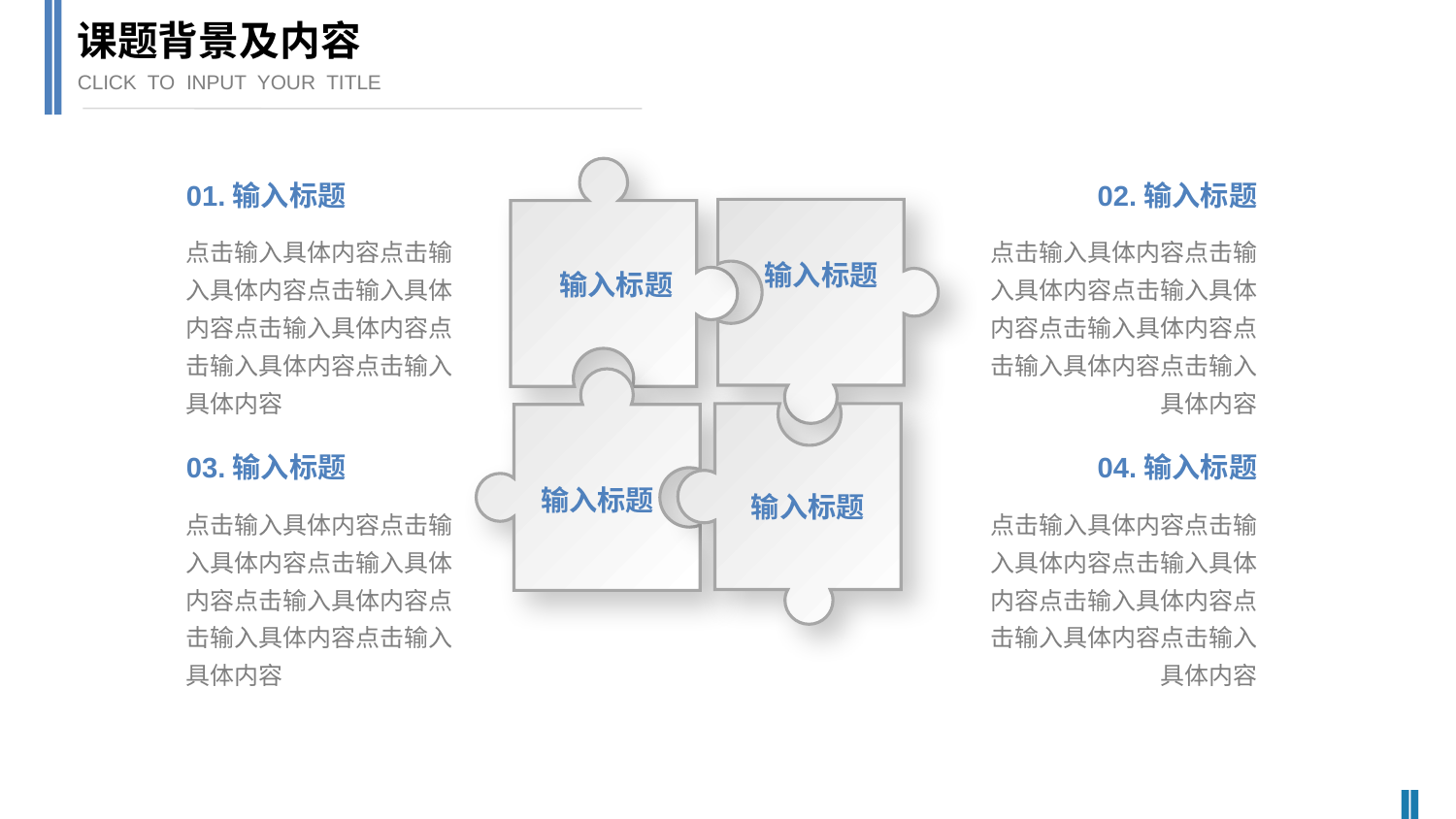

课题背景及内容
CLICK  TO  INPUT  YOUR  TITLE

输入标题
01.输入标题
02.输入标题

输入标题
点击输入具体内容点击输入具体内容点击输入具体内容点击输入具体内容点击输入具体内容点击输入具体内容
点击输入具体内容点击输入具体内容点击输入具体内容点击输入具体内容点击输入具体内容点击输入具体内容

输入标题

输入标题
03.输入标题
04.输入标题
点击输入具体内容点击输入具体内容点击输入具体内容点击输入具体内容点击输入具体内容点击输入具体内容
点击输入具体内容点击输入具体内容点击输入具体内容点击输入具体内容点击输入具体内容点击输入具体内容